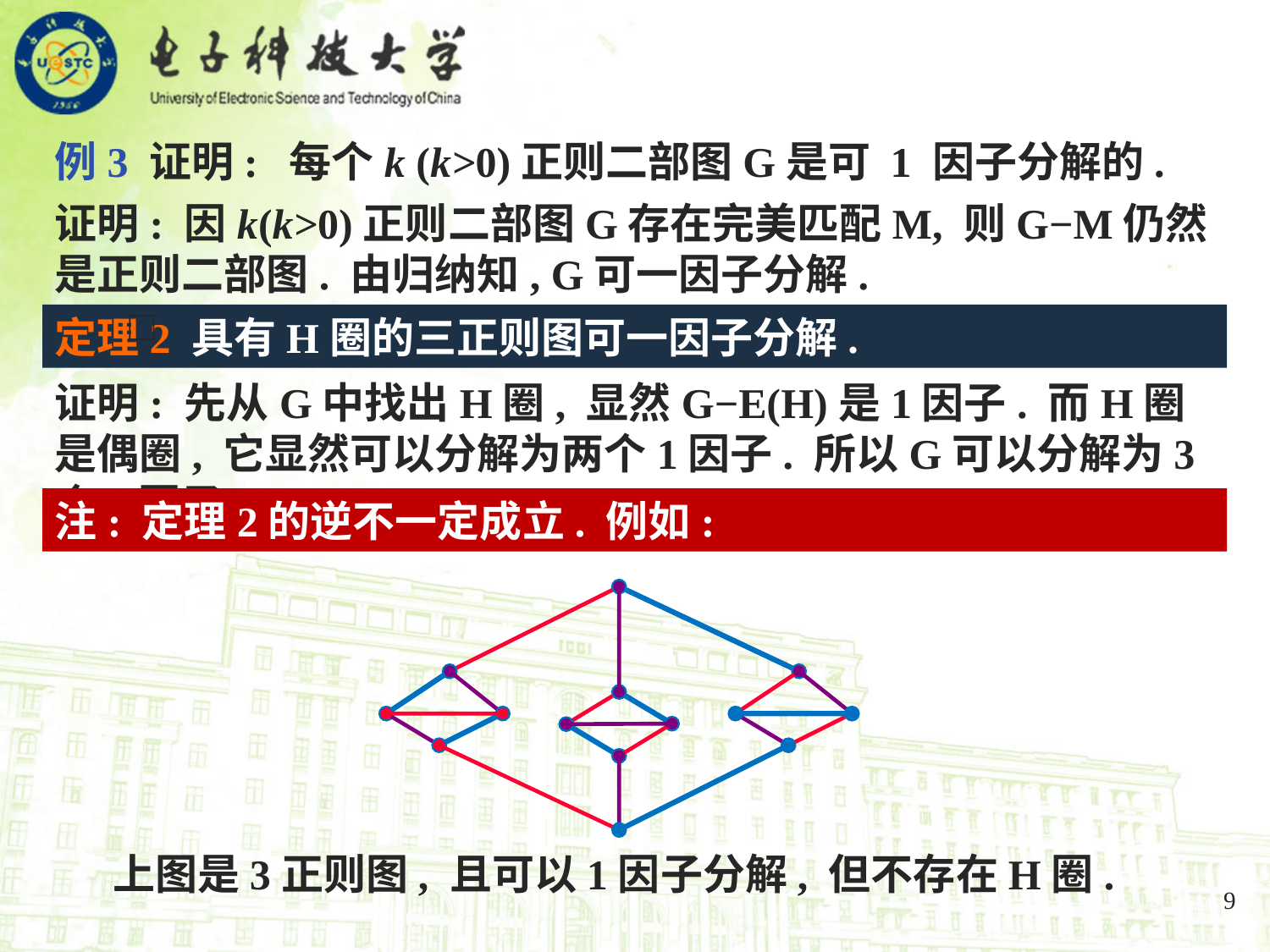

例3 证明:  每个k (k>0)正则二部图G是可 1 因子分解的.
证明: 因k(k>0)正则二部图G存在完美匹配M, 则G−M仍然是正则二部图. 由归纳知, G可一因子分解.                                        □
定理2 具有H圈的三正则图可一因子分解.
证明: 先从G中找出H圈, 显然G−E(H)是1因子. 而H圈是偶圈, 它显然可以分解为两个1因子. 所以G可以分解为3个1因子.    □
注: 定理2的逆不一定成立. 例如:

     上图是3正则图, 且可以1因子分解, 但不存在H圈.
9